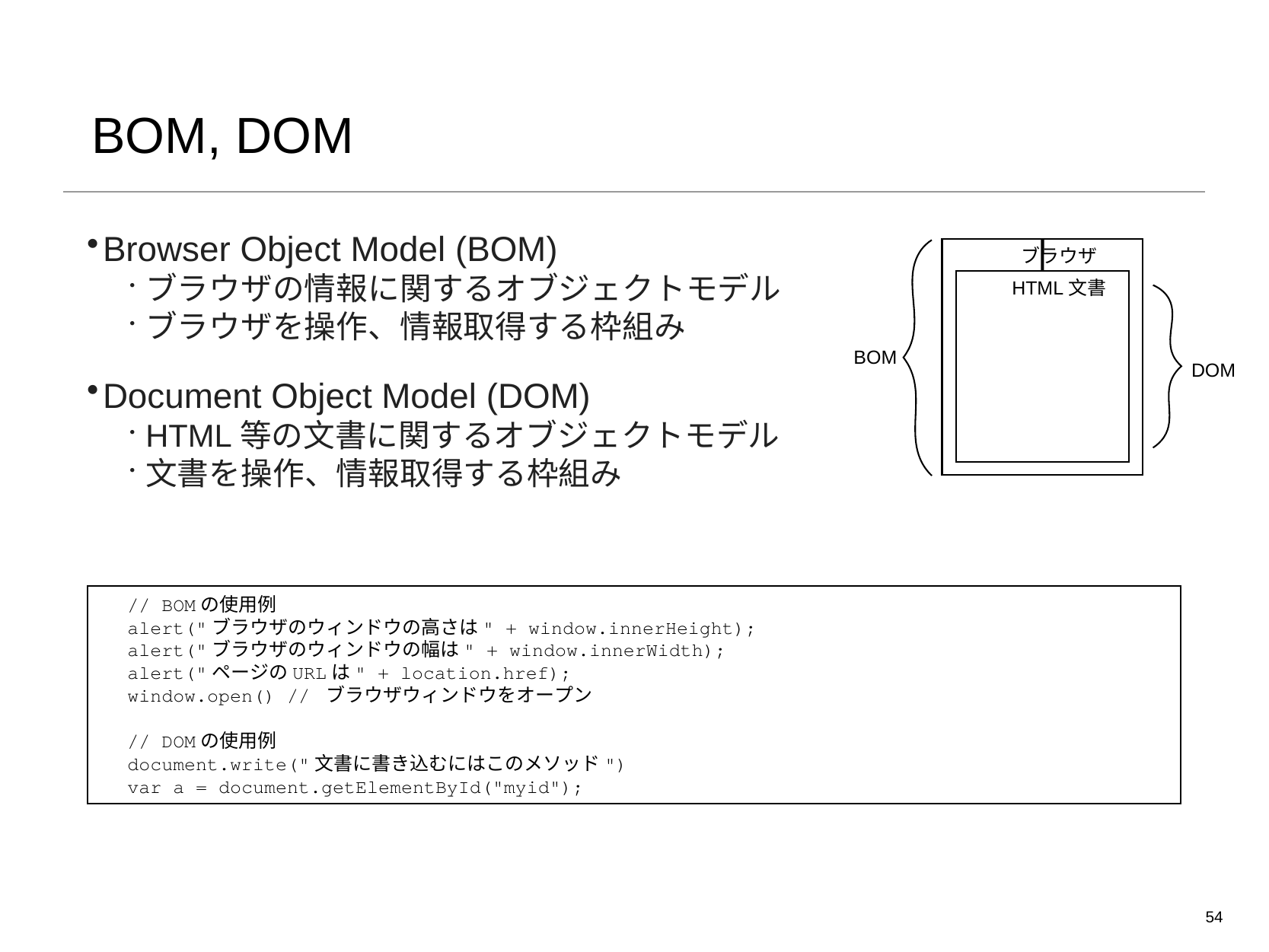

# BOM, DOM
Browser Object Model (BOM)
ブラウザの情報に関するオブジェクトモデル
ブラウザを操作、情報取得する枠組み
Document Object Model (DOM)
HTML等の文書に関するオブジェクトモデル
文書を操作、情報取得する枠組み
ブラウザ
HTML文書
BOM

DOM
// BOMの使用例
alert("ブラウザのウィンドウの高さは" + window.innerHeight);
alert("ブラウザのウィンドウの幅は" + window.innerWidth);
alert("ページのURLは" + location.href);
window.open() // ブラウザウィンドウをオープン

// DOMの使用例
document.write("文書に書き込むにはこのメソッド")
var a = document.getElementById("myid");
54